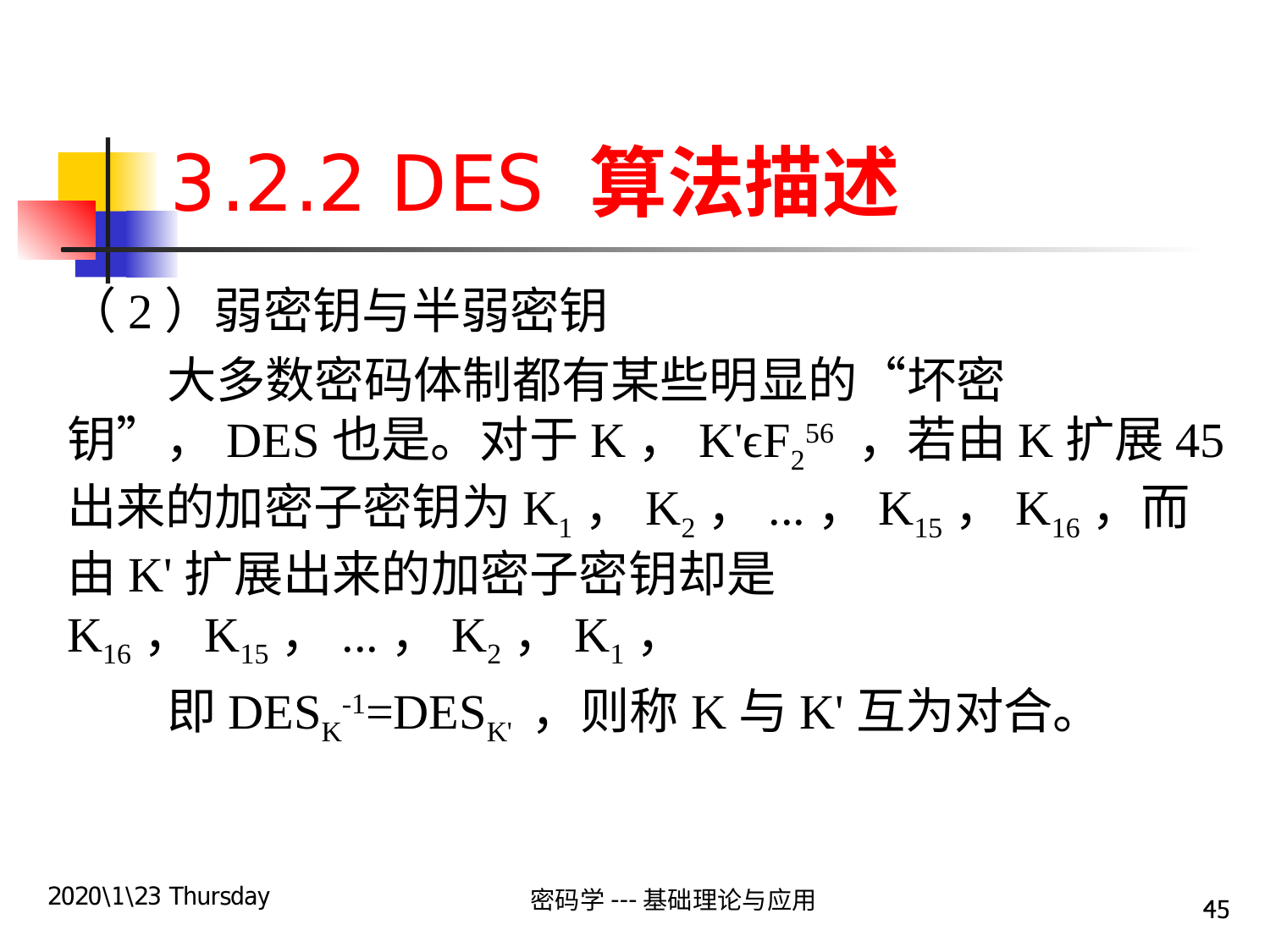

# 3.2.2 DES 算法描述
（2）弱密钥与半弱密钥
大多数密码体制都有某些明显的“坏密钥”，DES也是。对于K，K'ϵF256 ，若由K扩展45出来的加密子密钥为K1，K2，...，K15，K16，而由K'扩展出来的加密子密钥却是K16，K15，...，K2，K1，
即DESK-1=DESK' ，则称K与K'互为对合。
密码学---基础理论与应用
2020\1\23 Thursday
45